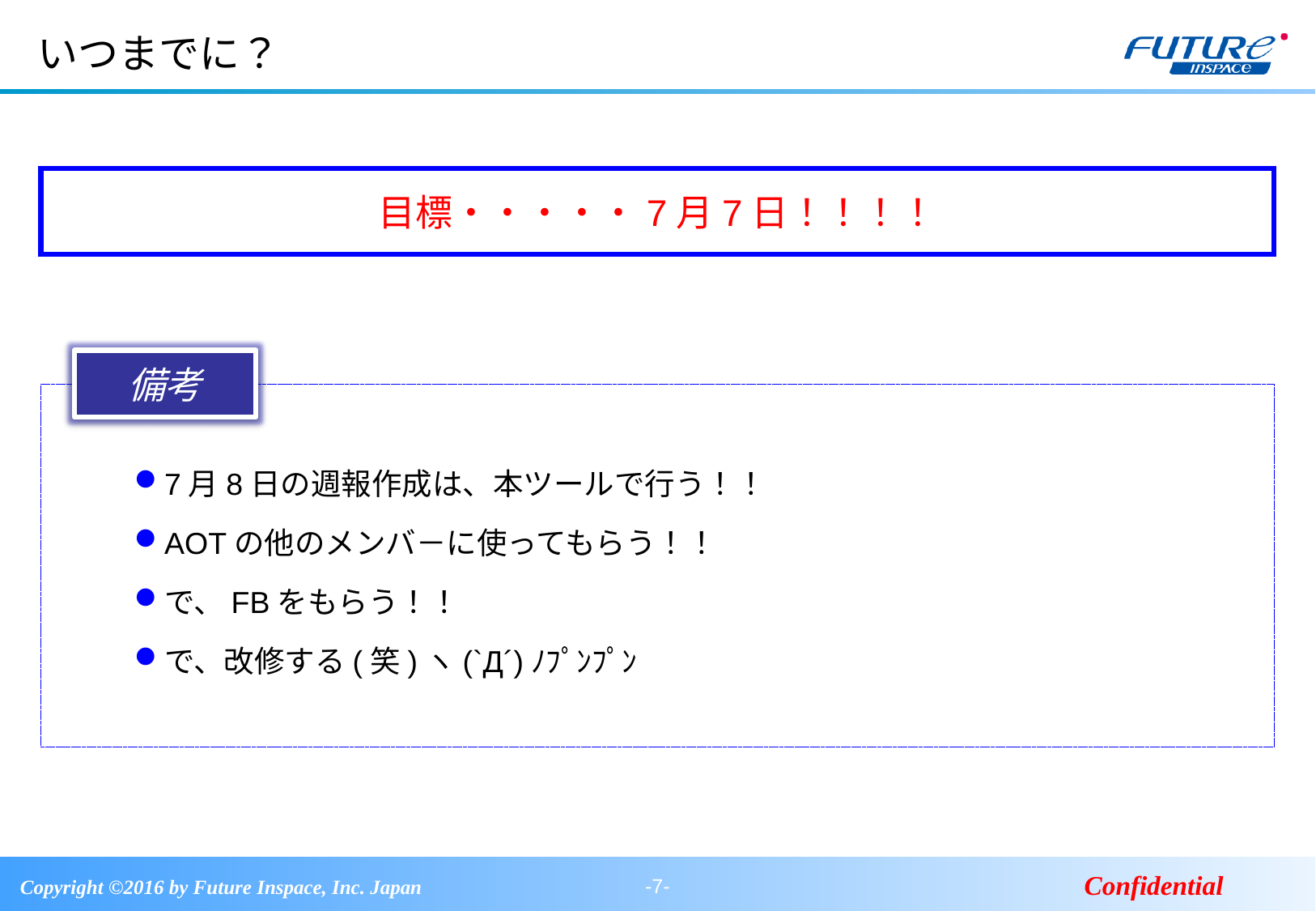

# いつまでに？
目標・・・・・7月7日！！！！
備考

7月8日の週報作成は、本ツールで行う！！
AOTの他のメンバ－に使ってもらう！！
で、FBをもらう！！
で、改修する(笑)ヽ(`Д´)ﾉﾌﾟﾝﾌﾟﾝ
-7-